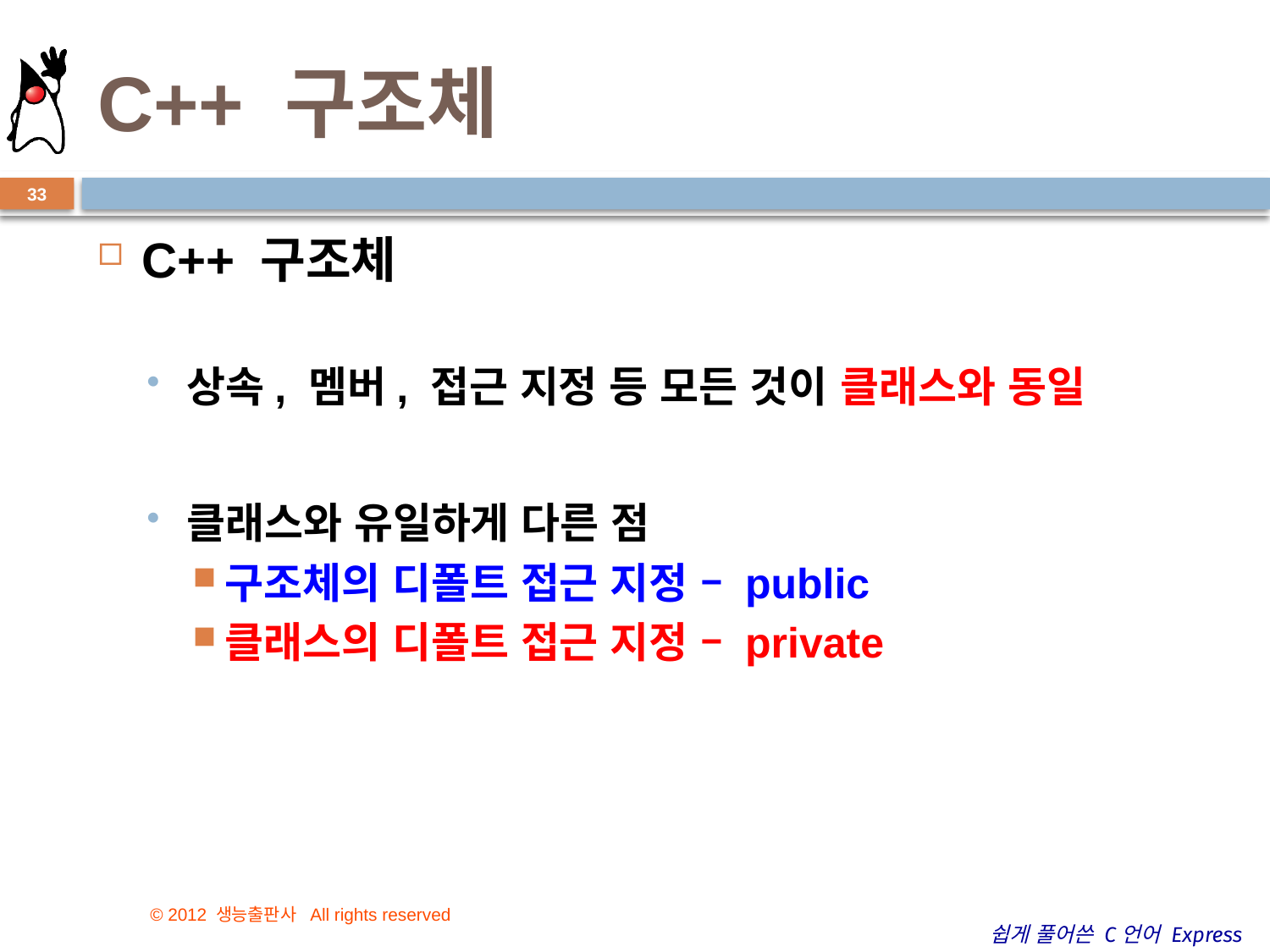

# C++ 구조체
33
C++ 구조체

상속, 멤버, 접근 지정 등 모든 것이 클래스와 동일

클래스와 유일하게 다른 점
구조체의 디폴트 접근 지정 – public
클래스의 디폴트 접근 지정 – private